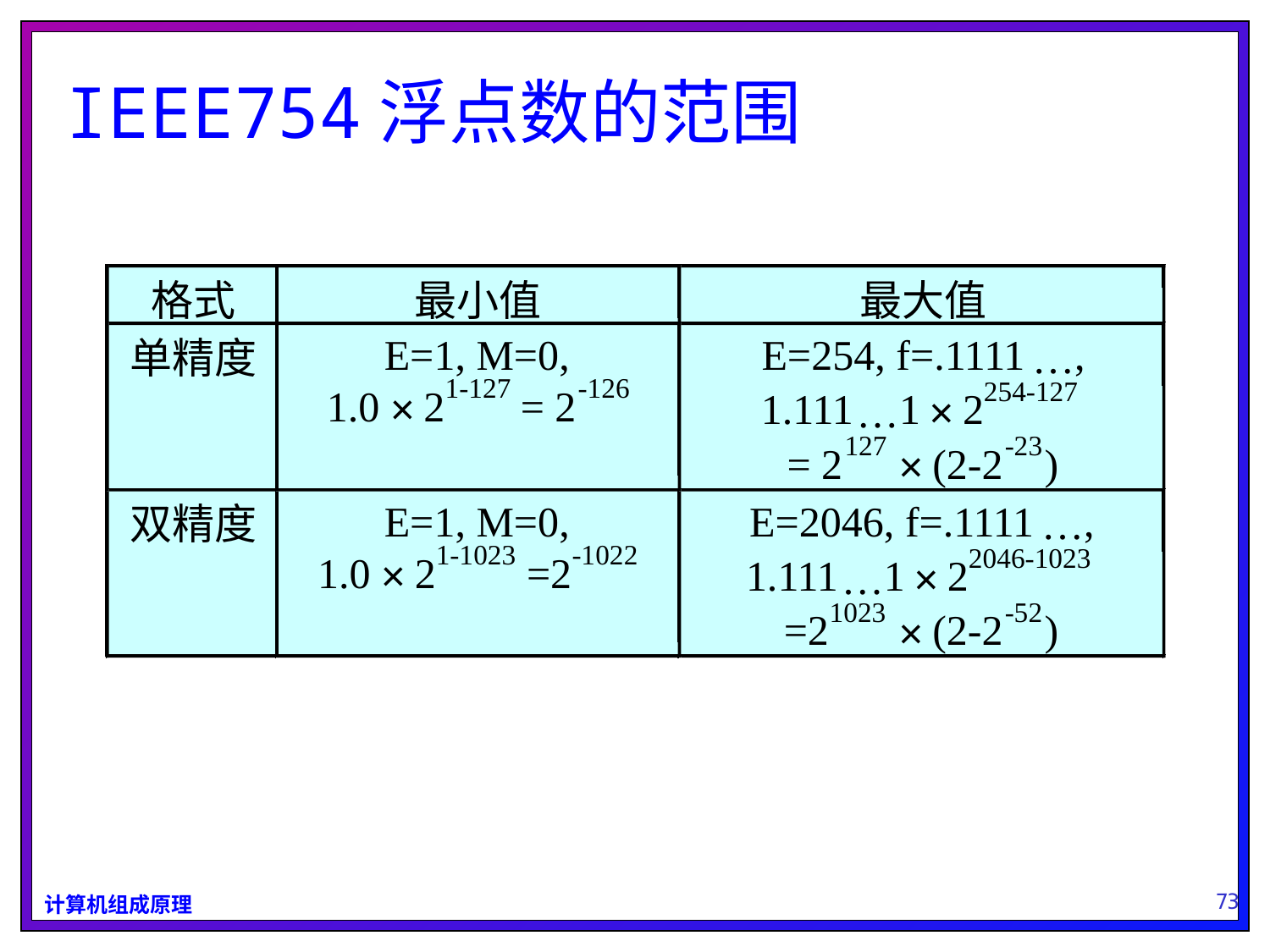

# IEEE754浮点数的范围

格式
最小值
最大值

E=1, M=0,
E=254, f=.1111
,
单精度
…
1-127
-126
254-127
1.0
2
= 2
×
1.111
1
2
…
×
127
-23
= 2
(2-2
)
×

E=1, M=0,
E=2046, f=.1111
,
双精度
…
1-1023
-1022
2046-1023
1.0
2
=2
×
1.111
1
2
…
×
1023
-52
=2
(2-2
)
×